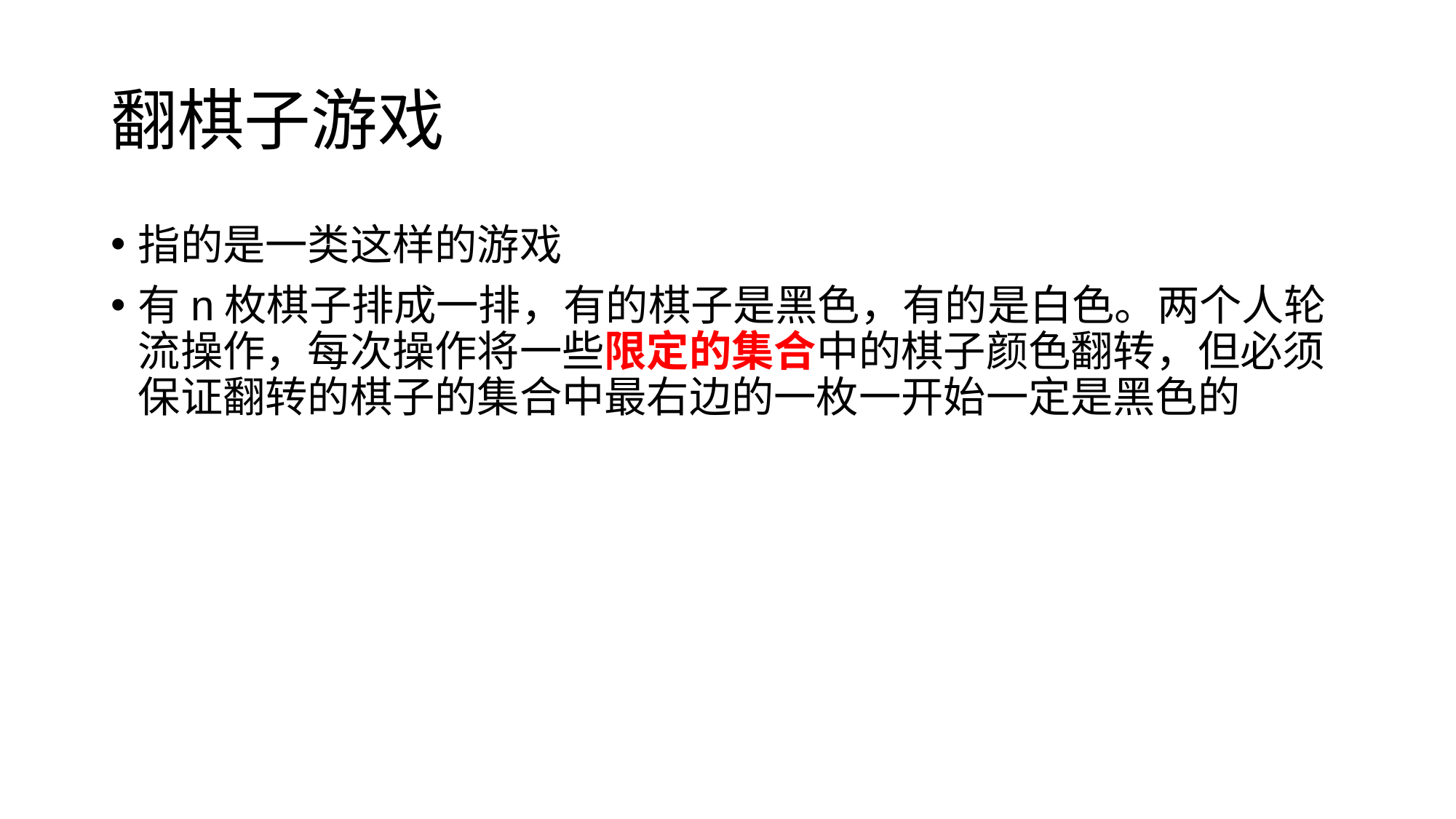

# 翻棋子游戏
指的是一类这样的游戏
有n枚棋子排成一排，有的棋子是黑色，有的是白色。两个人轮流操作，每次操作将一些限定的集合中的棋子颜色翻转，但必须保证翻转的棋子的集合中最右边的一枚一开始一定是黑色的